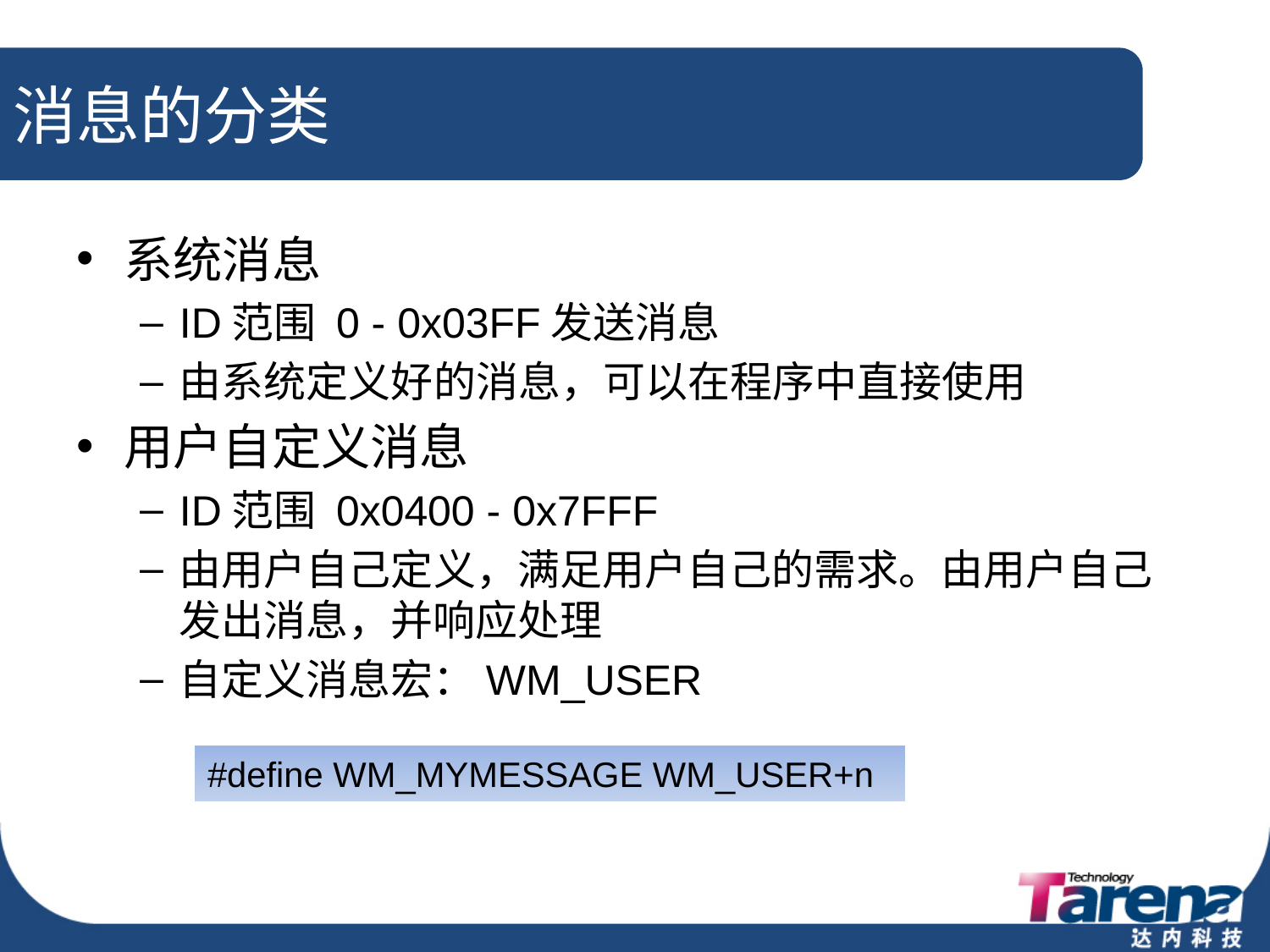

# 消息的分类
系统消息
ID范围 0 - 0x03FF发送消息
由系统定义好的消息，可以在程序中直接使用
用户自定义消息
ID范围 0x0400 - 0x7FFF
由用户自己定义，满足用户自己的需求。由用户自己发出消息，并响应处理
自定义消息宏：WM_USER

#define WM_MYMESSAGE WM_USER+n